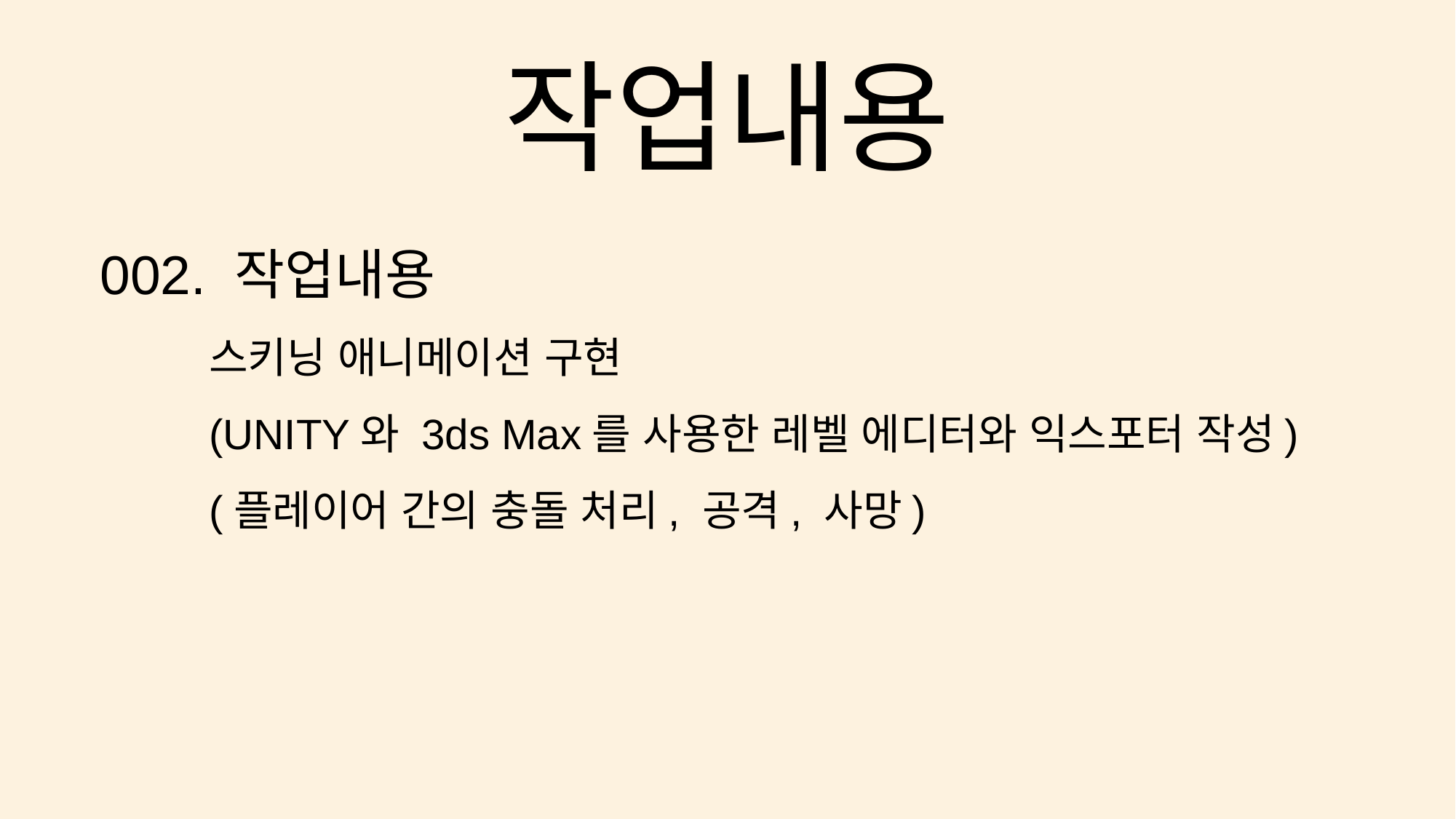

# 작업내용
002. 작업내용
	스키닝 애니메이션 구현
	(UNITY와 3ds Max를 사용한 레벨 에디터와 익스포터 작성)
	(플레이어 간의 충돌 처리, 공격, 사망)